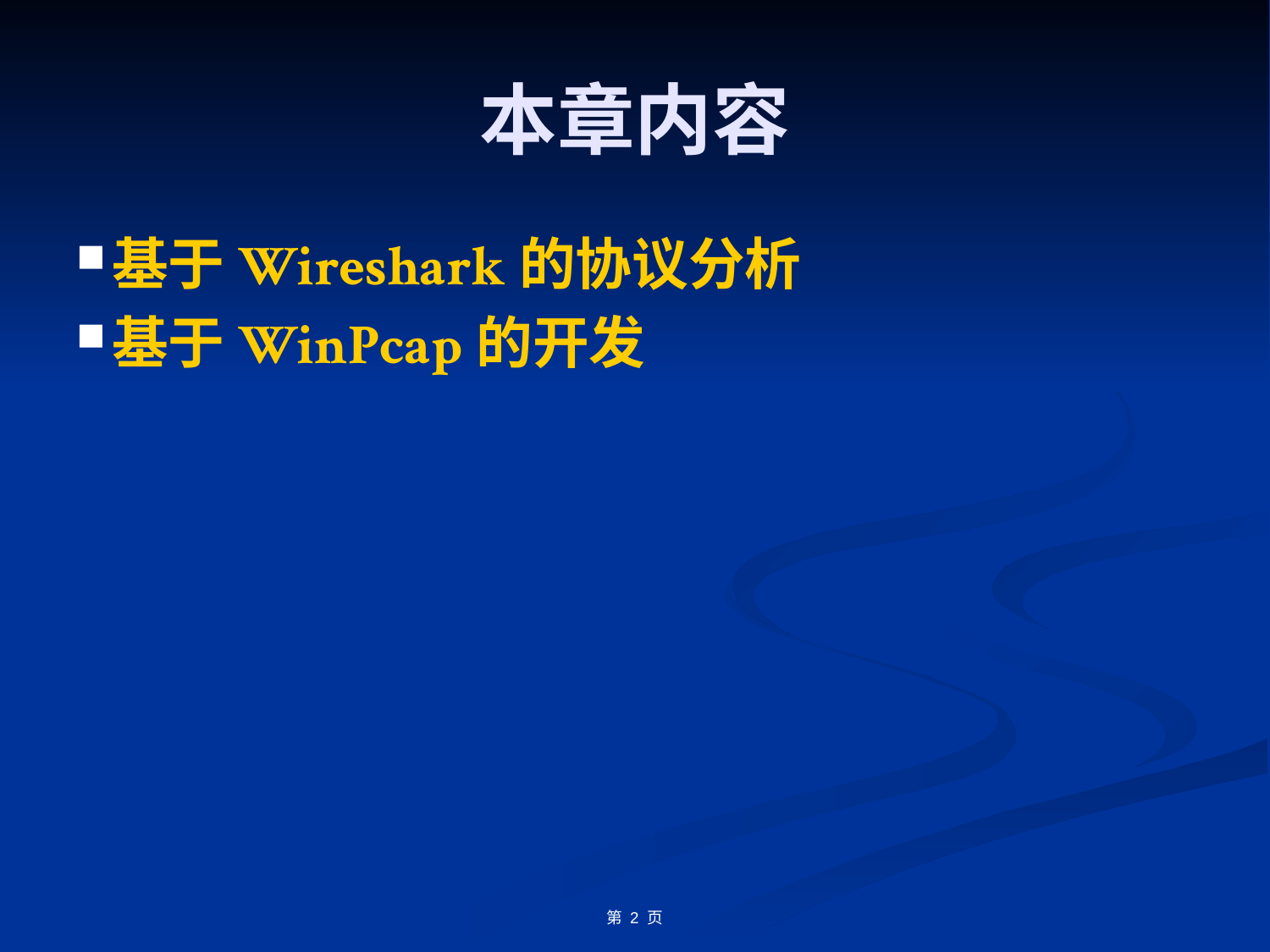

# 本章内容
基于Wireshark的协议分析
基于WinPcap的开发

第 2 页